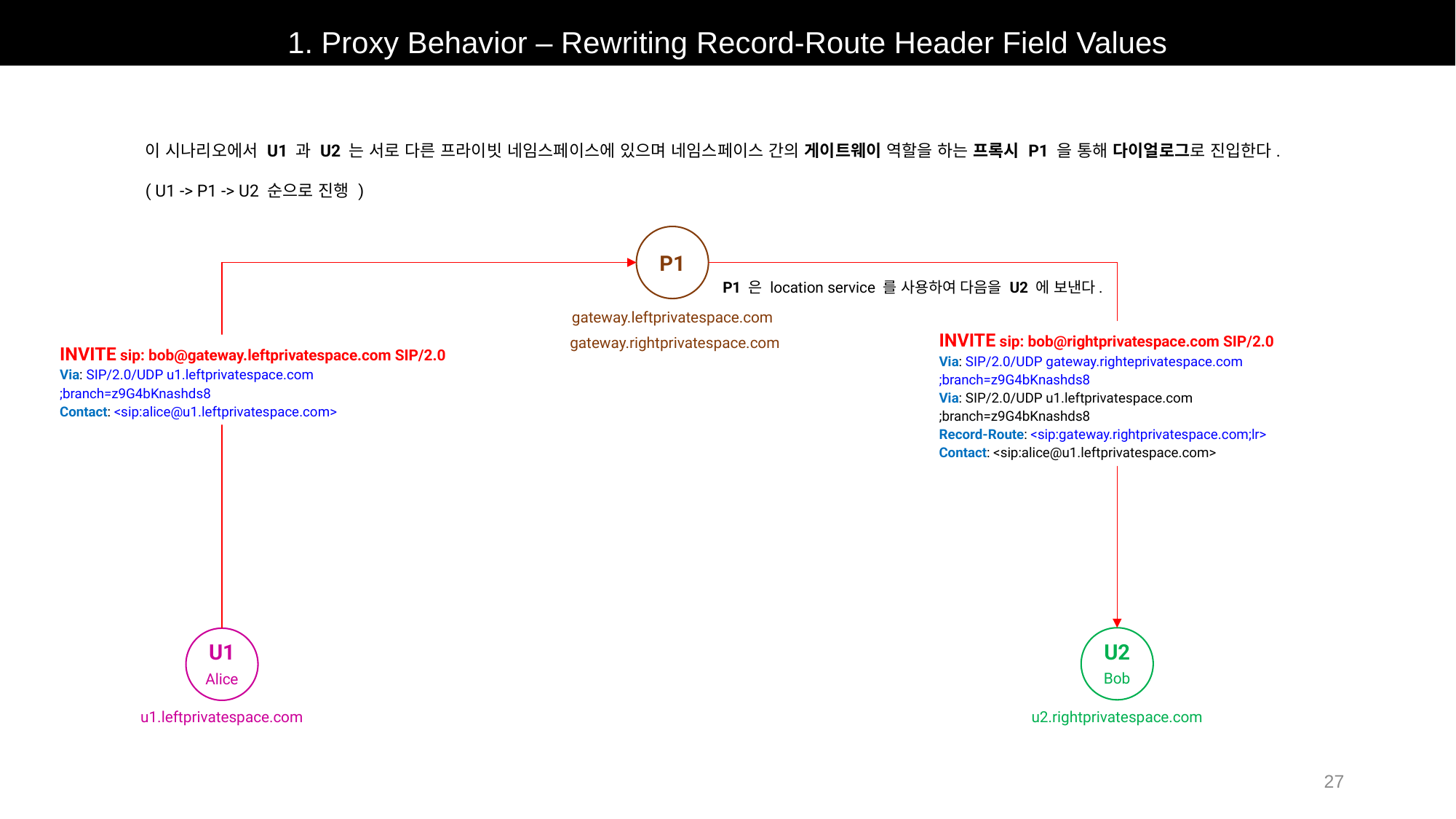

# 1. Proxy Behavior – Rewriting Record-Route Header Field Values
이 시나리오에서 U1 과 U2 는 서로 다른 프라이빗 네임스페이스에 있으며 네임스페이스 간의 게이트웨이 역할을 하는 프록시 P1 을 통해 다이얼로그로 진입한다.
( U1 -> P1 -> U2 순으로 진행 )
P1
P1 은 location service 를 사용하여 다음을 U2 에 보낸다.
gateway.leftprivatespace.com
INVITE sip: bob@rightprivatespace.com SIP/2.0
Via: SIP/2.0/UDP gateway.righteprivatespace.com
;branch=z9G4bKnashds8
Via: SIP/2.0/UDP u1.leftprivatespace.com
;branch=z9G4bKnashds8
Record-Route: <sip:gateway.rightprivatespace.com;lr>
Contact: <sip:alice@u1.leftprivatespace.com>
gateway.rightprivatespace.com
INVITE sip: bob@gateway.leftprivatespace.com SIP/2.0
Via: SIP/2.0/UDP u1.leftprivatespace.com
;branch=z9G4bKnashds8
Contact: <sip:alice@u1.leftprivatespace.com>
U2

Bob
U1

Alice
u1.leftprivatespace.com
u2.rightprivatespace.com
27